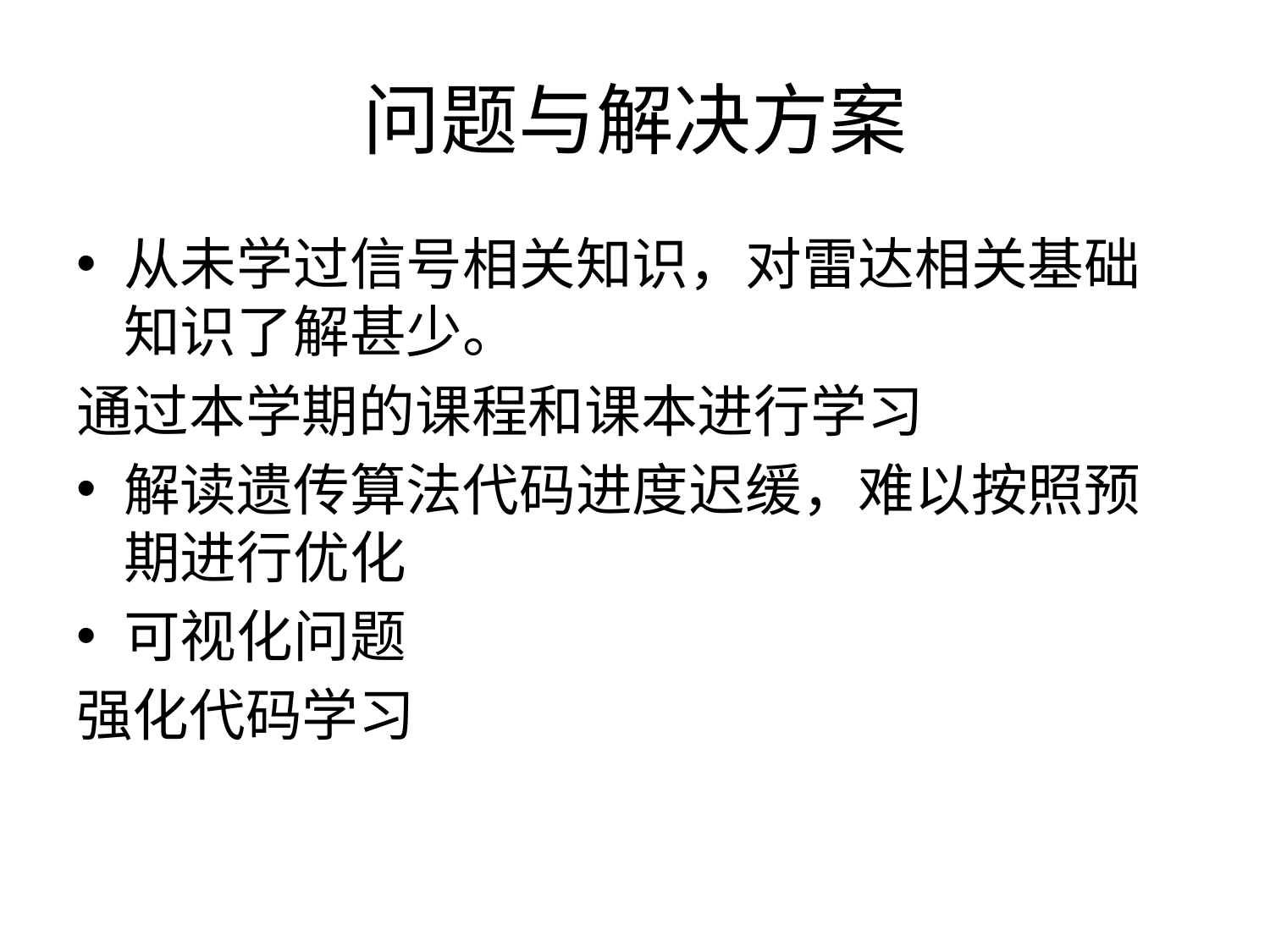

# 问题与解决方案
从未学过信号相关知识，对雷达相关基础知识了解甚少。
通过本学期的课程和课本进行学习
解读遗传算法代码进度迟缓，难以按照预期进行优化
可视化问题
强化代码学习